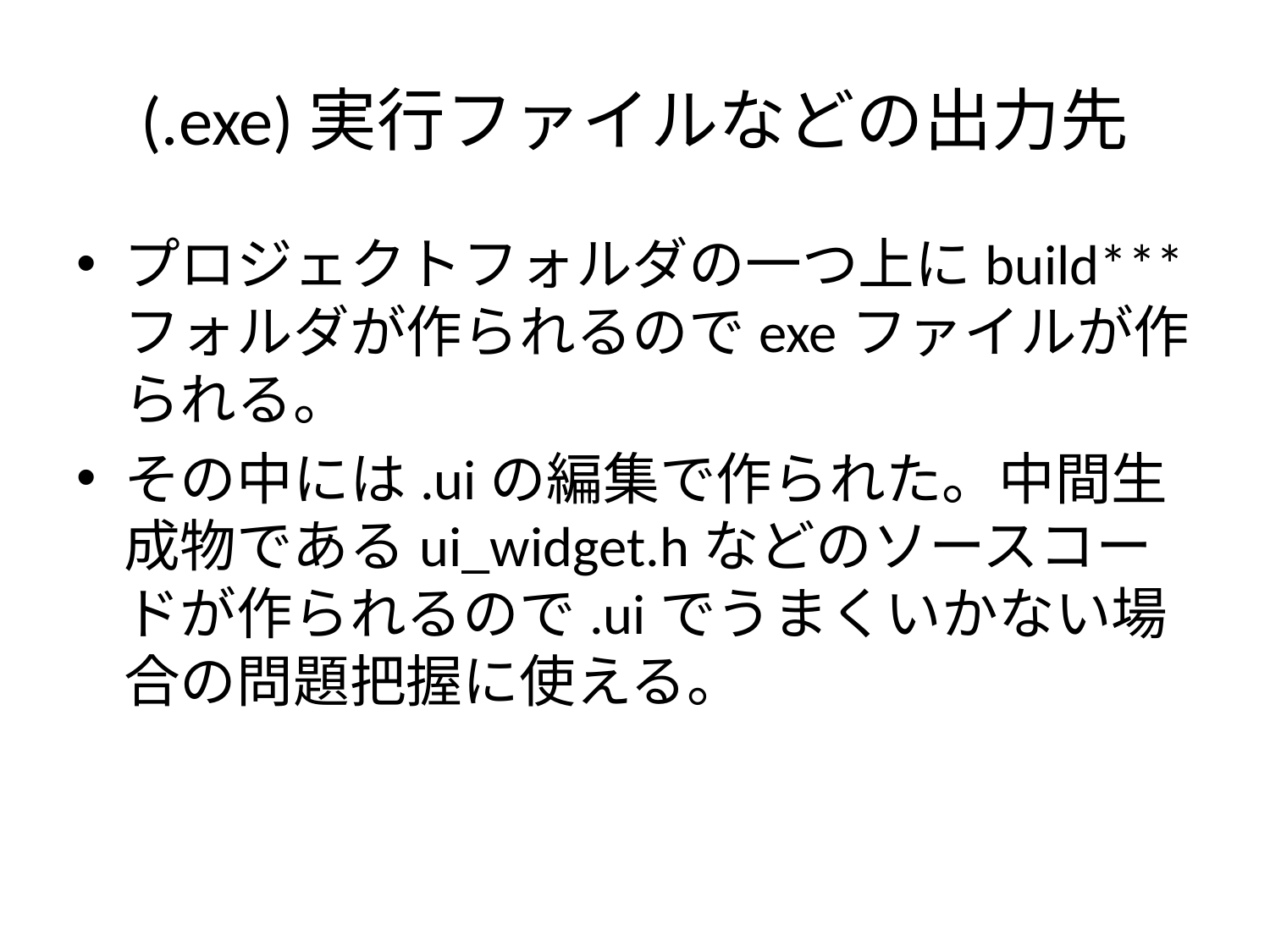

# (.exe)実行ファイルなどの出力先
プロジェクトフォルダの一つ上にbuild***フォルダが作られるのでexeファイルが作られる。
その中には.uiの編集で作られた。中間生成物であるui_widget.hなどのソースコードが作られるので.uiでうまくいかない場合の問題把握に使える。